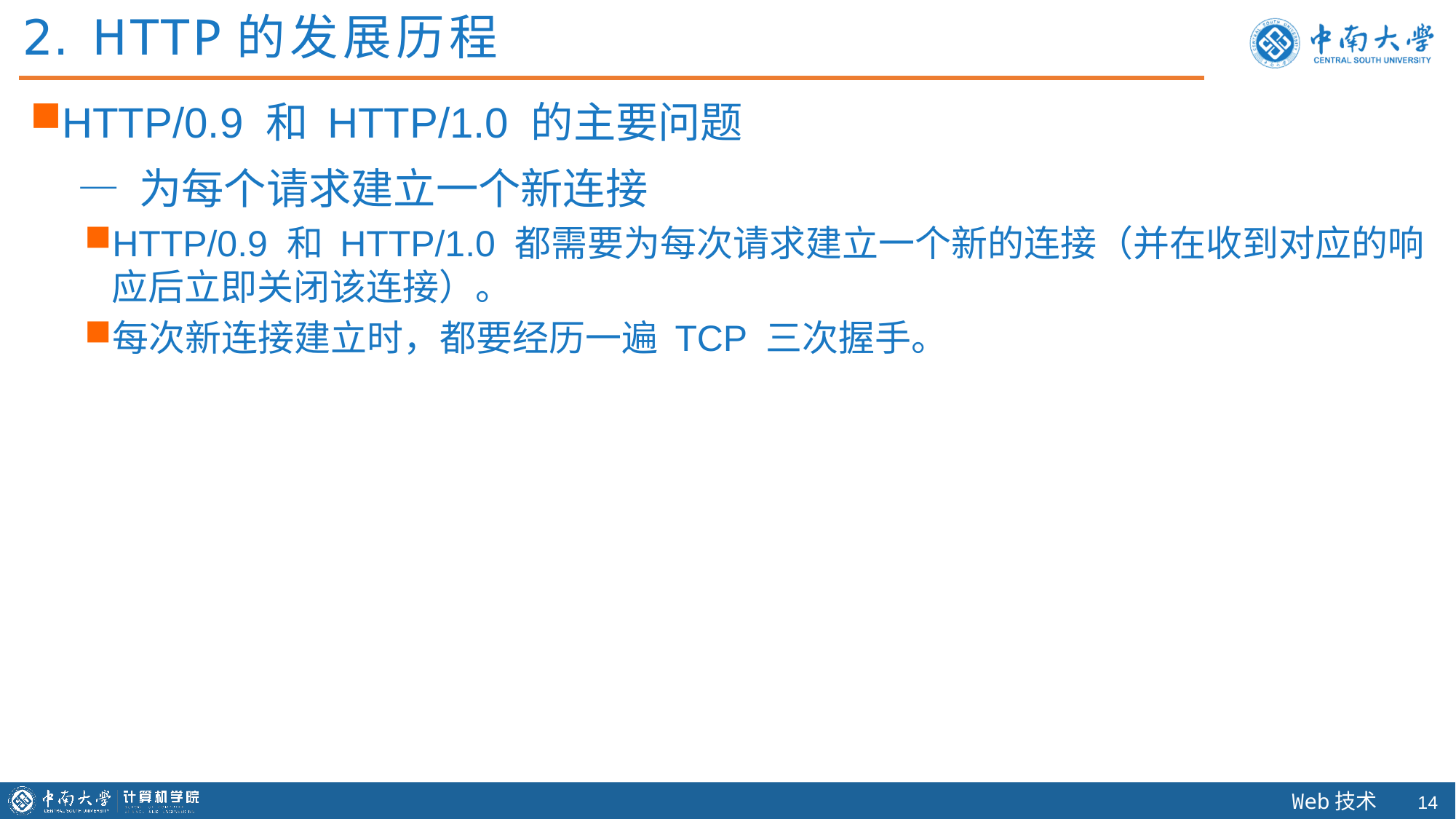

2. HTTP的发展历程

HTTP/0.9 和 HTTP/1.0 的主要问题
     — 为每个请求建立一个新连接
HTTP/0.9 和 HTTP/1.0 都需要为每次请求建立一个新的连接（并在收到对应的响应后立即关闭该连接）。
每次新连接建立时，都要经历一遍 TCP 三次握手。

14